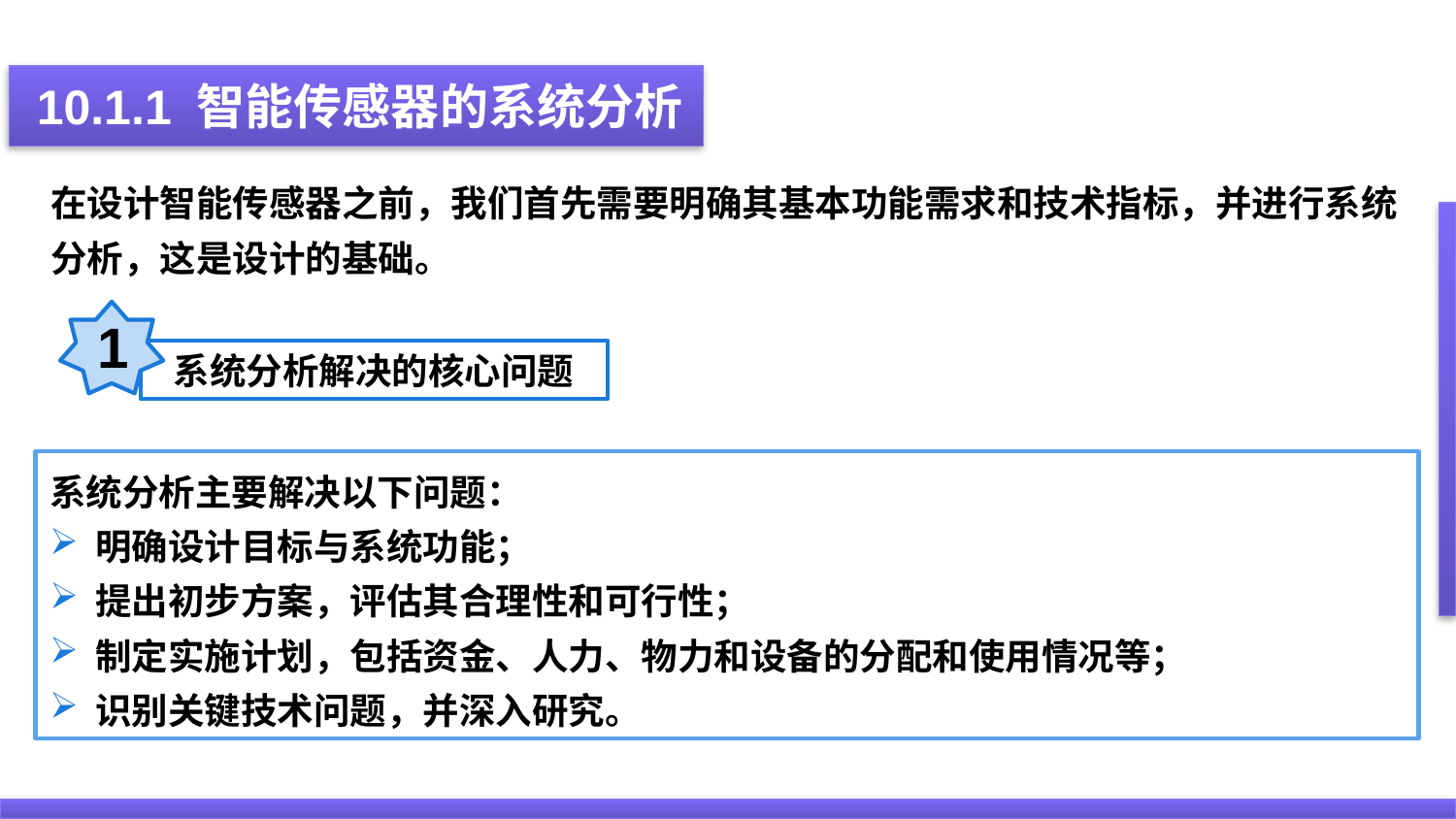

10.1.1 智能传感器的系统分析
在设计智能传感器之前，我们首先需要明确其基本功能需求和技术指标，并进行系统分析，这是设计的基础。
1
系统分析解决的核心问题
系统分析主要解决以下问题：
明确设计目标与系统功能；
提出初步方案，评估其合理性和可行性；
制定实施计划，包括资金、人力、物力和设备的分配和使用情况等；
识别关键技术问题，并深入研究。